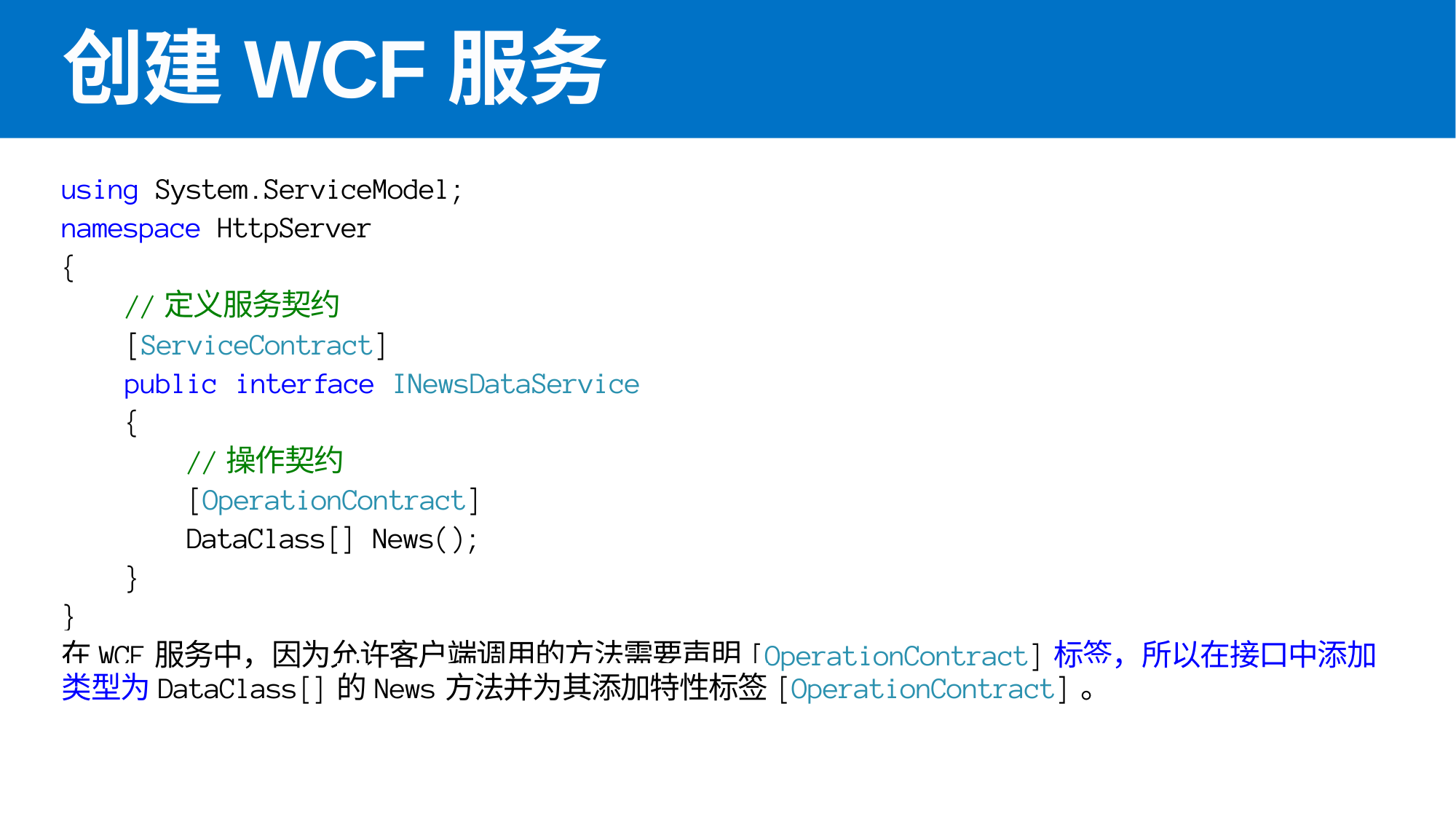

# 创建WCF服务
using System.ServiceModel;
namespace HttpServer
{
    //定义服务契约
    [ServiceContract]
    public interface INewsDataService
    {
        //操作契约
        [OperationContract]
        DataClass[] News();
    }
}
在WCF服务中，因为允许客户端调用的方法需要声明[OperationContract]标签，所以在接口中添加类型为DataClass[]的News方法并为其添加特性标签[OperationContract]。